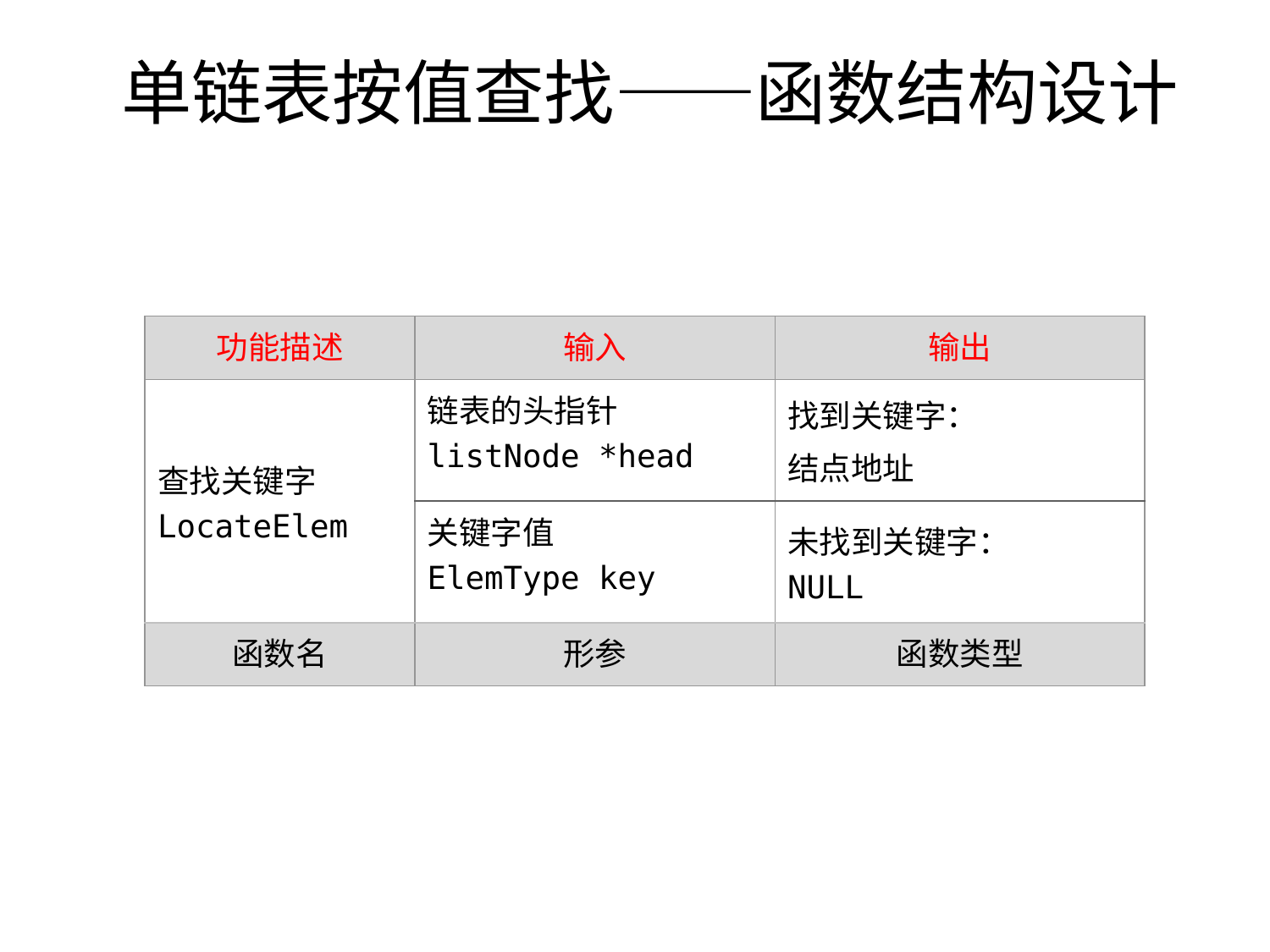

# 单链表按值查找——函数结构设计
| 功能描述 | 输入 | 输出 |
| --- | --- | --- |
| 查找关键字 LocateElem | 链表的头指针 listNode \*head | 找到关键字： 结点地址 |
|  | 关键字值 ElemType key | 未找到关键字： NULL |
| 函数名 | 形参 | 函数类型 |